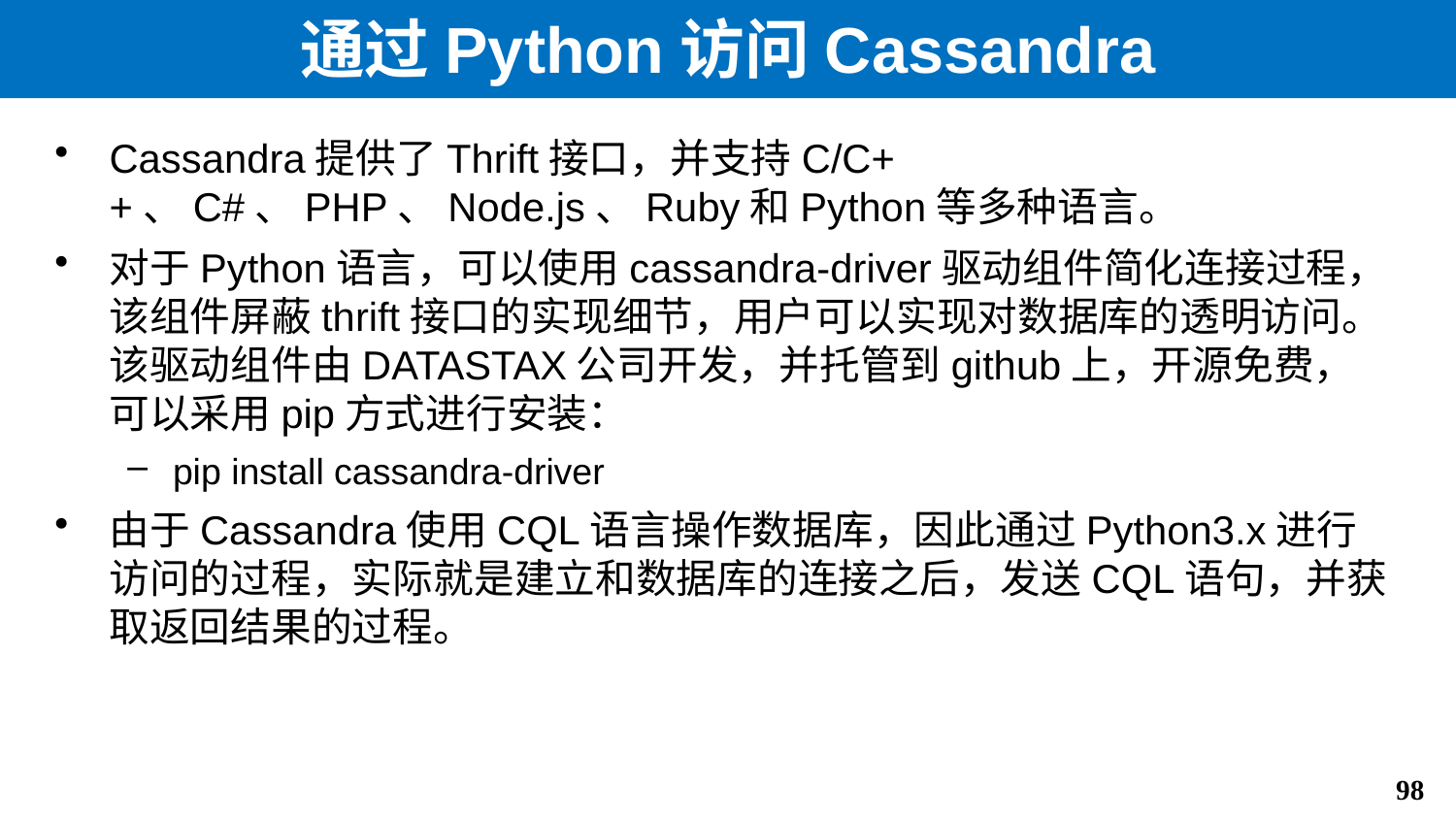

# 通过Python访问Cassandra
Cassandra提供了Thrift接口，并支持C/C++、C#、PHP、Node.js、Ruby和Python等多种语言。
对于Python语言，可以使用cassandra-driver驱动组件简化连接过程，该组件屏蔽thrift接口的实现细节，用户可以实现对数据库的透明访问。该驱动组件由DATASTAX公司开发，并托管到github上，开源免费，可以采用pip方式进行安装：
pip install cassandra-driver
由于Cassandra使用CQL语言操作数据库，因此通过Python3.x进行访问的过程，实际就是建立和数据库的连接之后，发送CQL语句，并获取返回结果的过程。